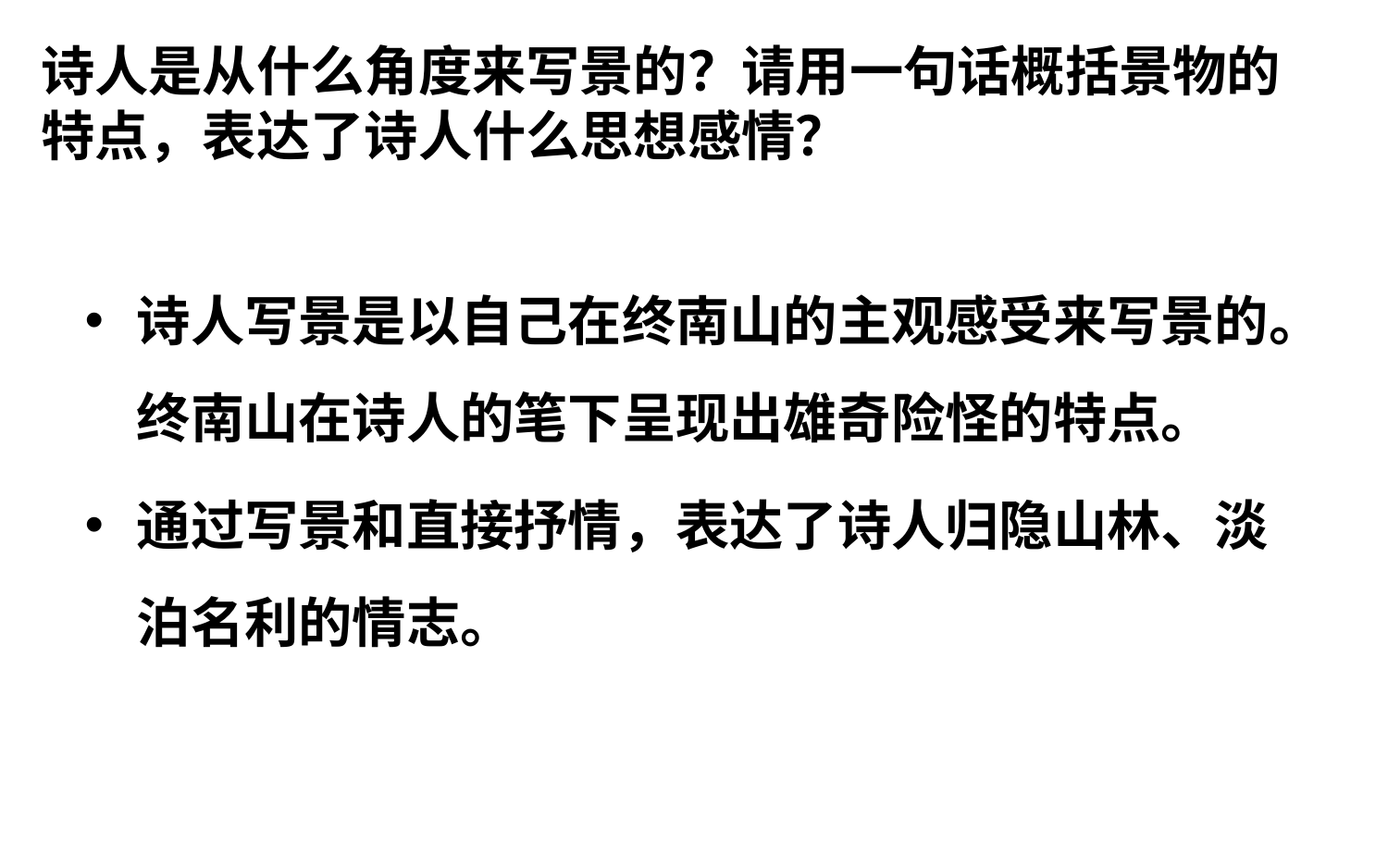

# 诗人是从什么角度来写景的？请用一句话概括景物的特点，表达了诗人什么思想感情？
诗人写景是以自己在终南山的主观感受来写景的。终南山在诗人的笔下呈现出雄奇险怪的特点。
通过写景和直接抒情，表达了诗人归隐山林、淡泊名利的情志。